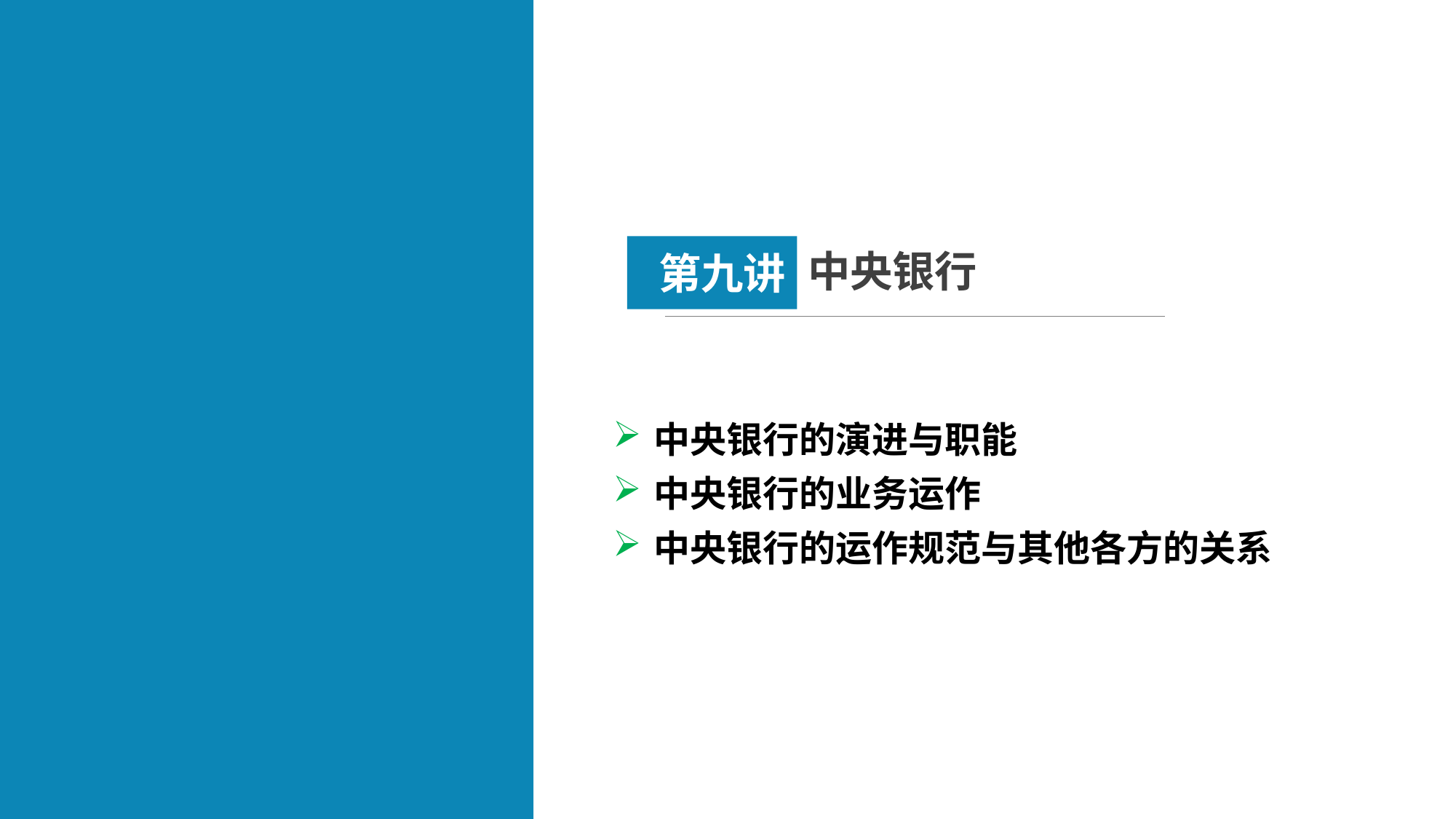

第九讲
中央银行
中央银行的演进与职能
中央银行的业务运作
中央银行的运作规范与其他各方的关系